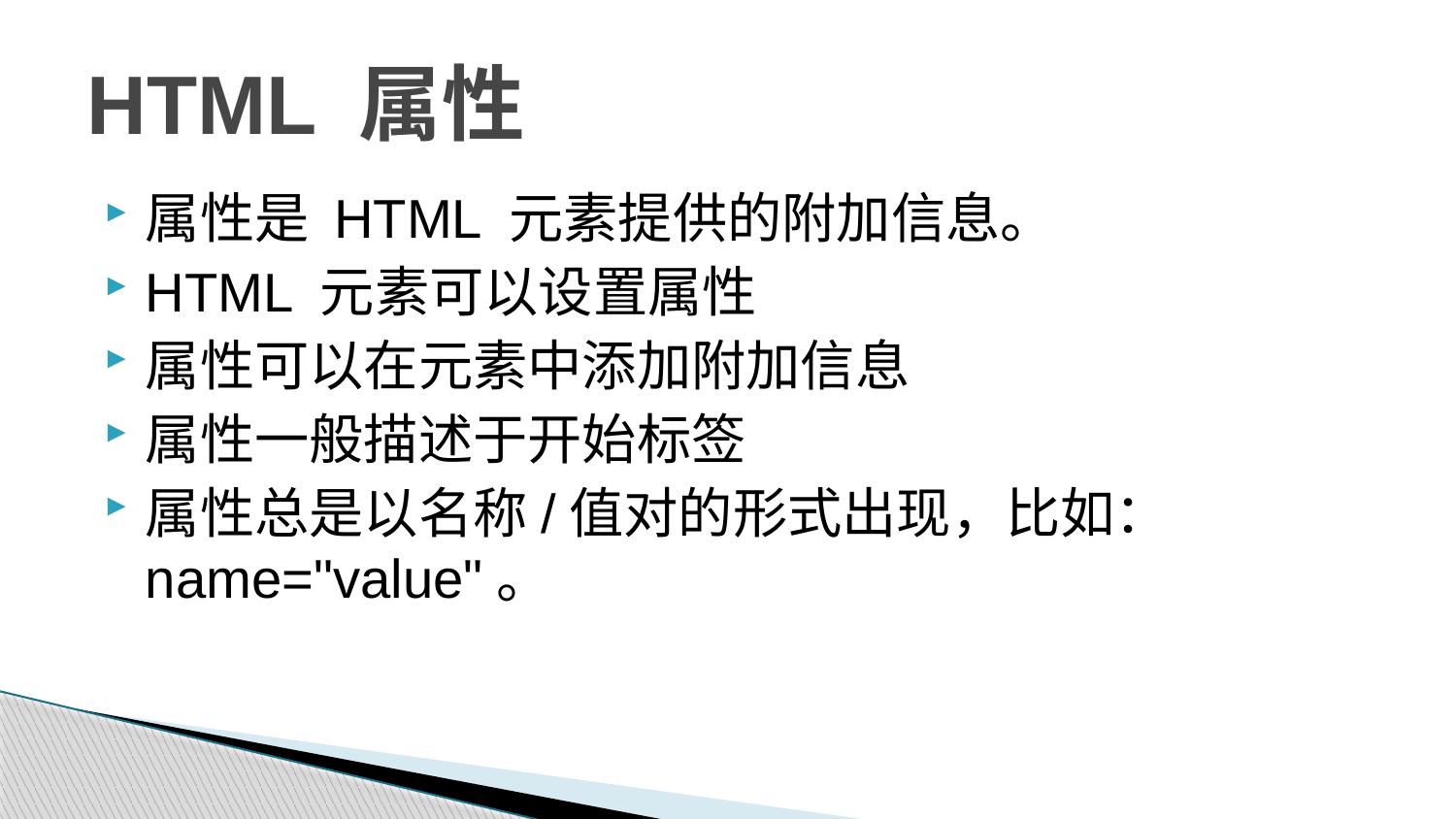

# HTML 属性
属性是 HTML 元素提供的附加信息。
HTML 元素可以设置属性
属性可以在元素中添加附加信息
属性一般描述于开始标签
属性总是以名称/值对的形式出现，比如：name="value"。